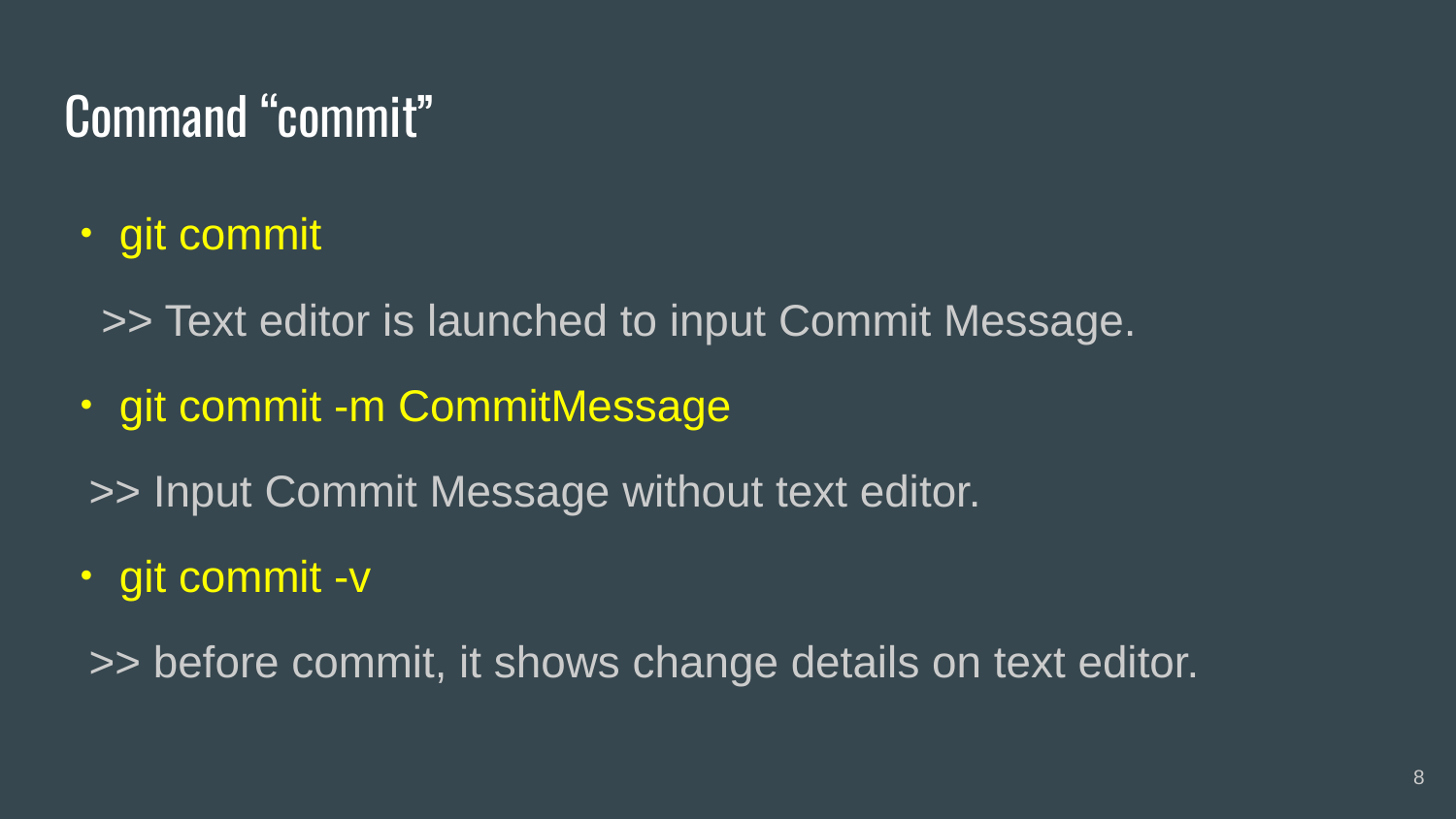

# Command “commit”
・git commit
   >> Text editor is launched to input Commit Message.
・git commit -m CommitMessage
  >> Input Commit Message without text editor.
・git commit -v
  >> before commit, it shows change details on text editor.
8